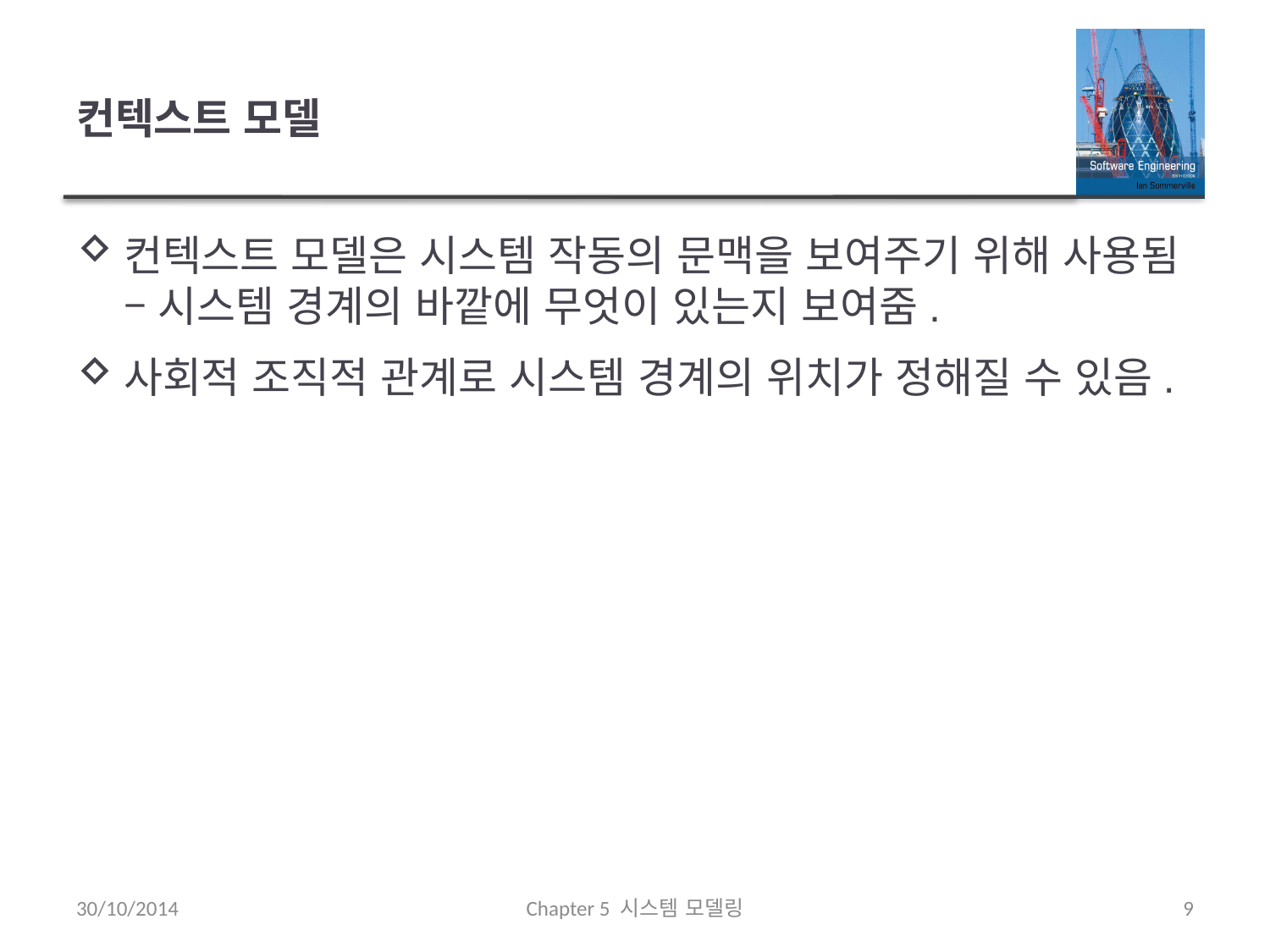

# 컨텍스트 모델
컨텍스트 모델은 시스템 작동의 문맥을 보여주기 위해 사용됨 – 시스템 경계의 바깥에 무엇이 있는지 보여줌.
사회적 조직적 관계로 시스템 경계의 위치가 정해질 수 있음.
30/10/2014
Chapter 5 시스템 모델링
9